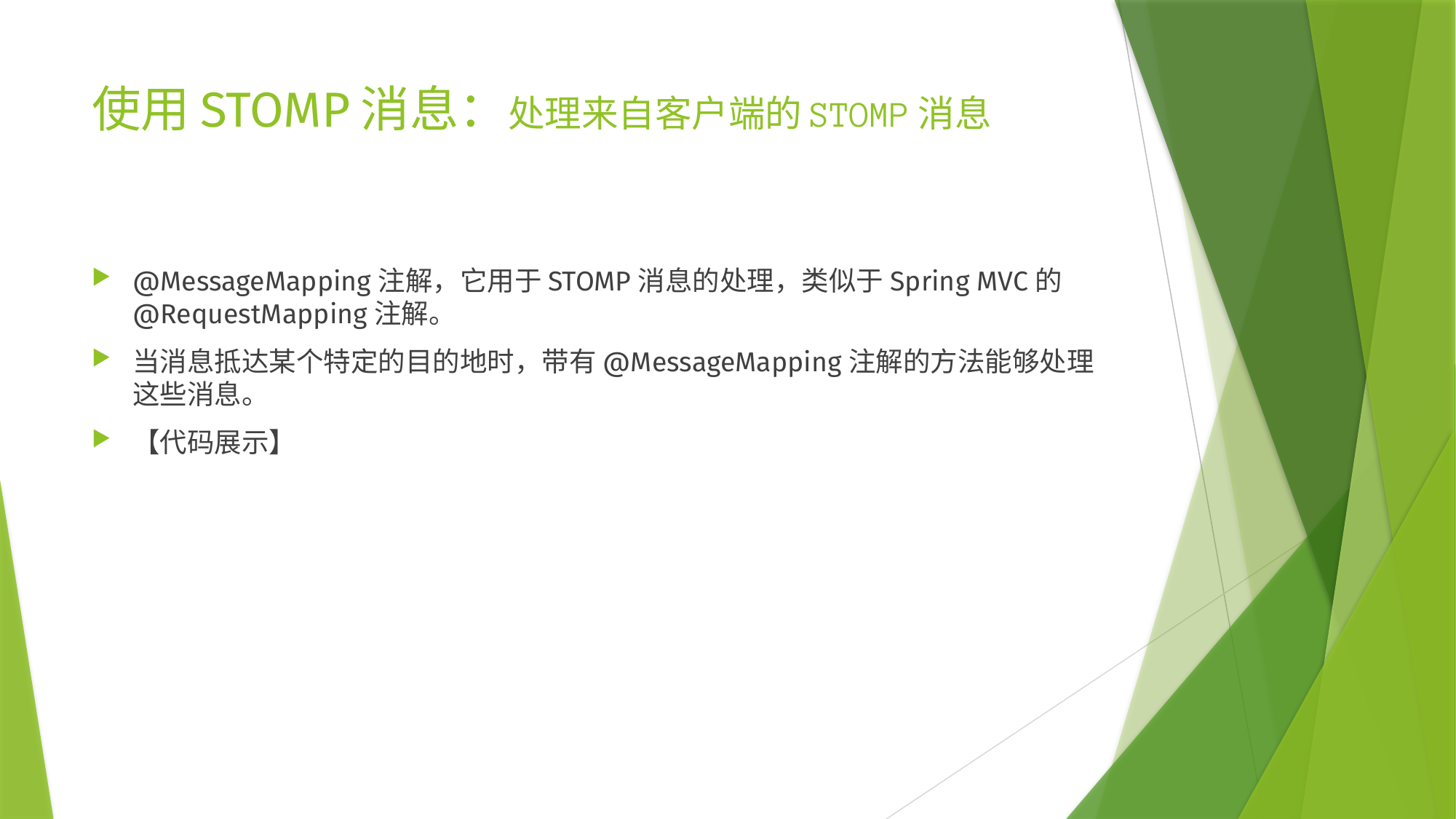

# 使用STOMP消息：处理来自客户端的STOMP消息
@MessageMapping注解，它用于STOMP消息的处理，类似于Spring MVC的@RequestMapping注解。
当消息抵达某个特定的目的地时，带有@MessageMapping注解的方法能够处理这些消息。
【代码展示】